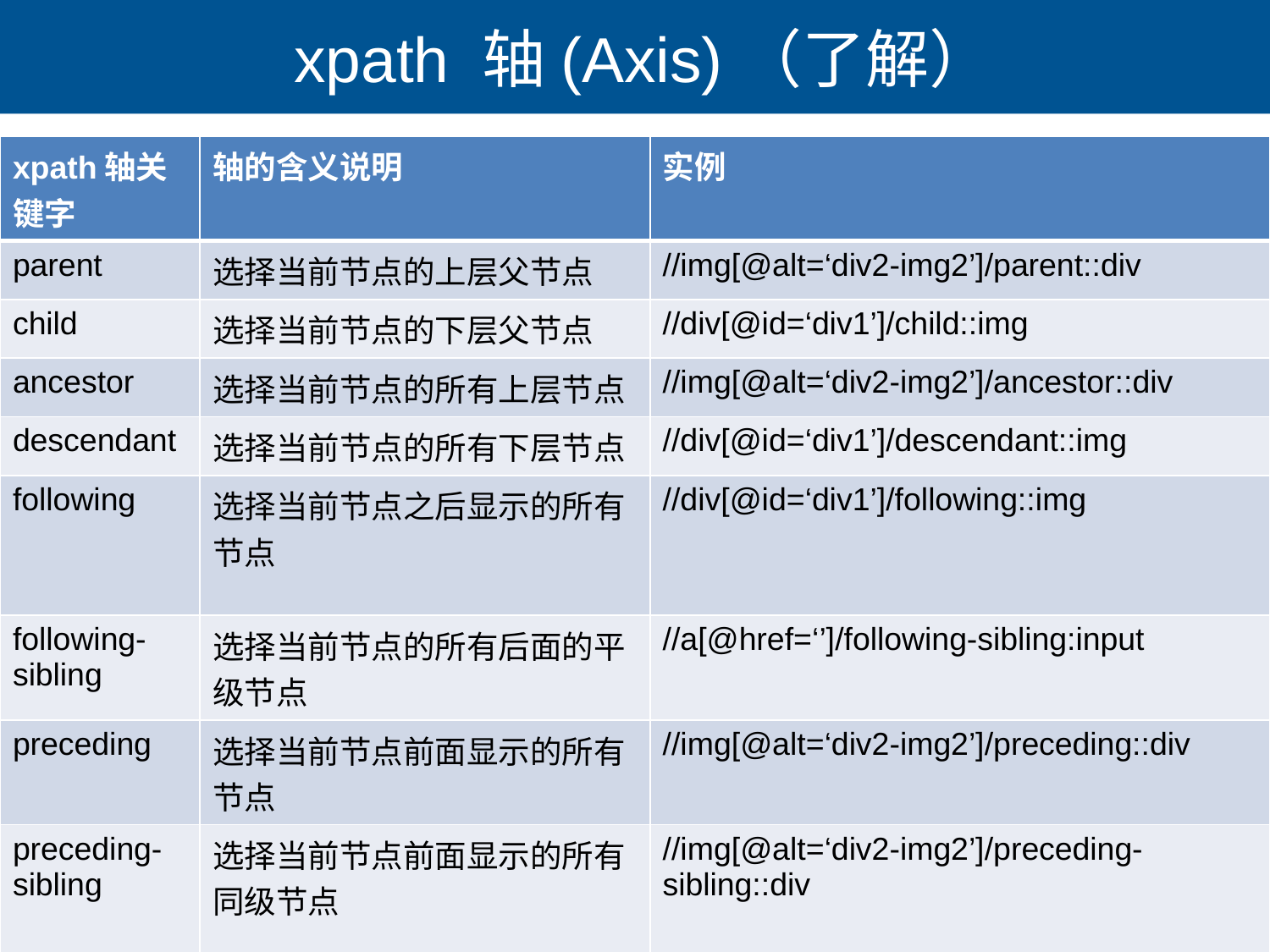

# xpath 轴(Axis)（了解）
| xpath轴关键字 | 轴的含义说明 | 实例 |
| --- | --- | --- |
| parent | 选择当前节点的上层父节点 | //img[@alt=‘div2-img2’]/parent::div |
| child | 选择当前节点的下层父节点 | //div[@id=‘div1’]/child::img |
| ancestor | 选择当前节点的所有上层节点 | //img[@alt=‘div2-img2’]/ancestor::div |
| descendant | 选择当前节点的所有下层节点 | //div[@id=‘div1’]/descendant::img |
| following | 选择当前节点之后显示的所有节点 | //div[@id=‘div1’]/following::img |
| following- sibling | 选择当前节点的所有后面的平级节点 | //a[@href=‘’]/following-sibling:input |
| preceding | 选择当前节点前面显示的所有节点 | //img[@alt=‘div2-img2’]/preceding::div |
| preceding- sibling | 选择当前节点前面显示的所有同级节点 | //img[@alt=‘div2-img2’]/preceding-sibling::div |